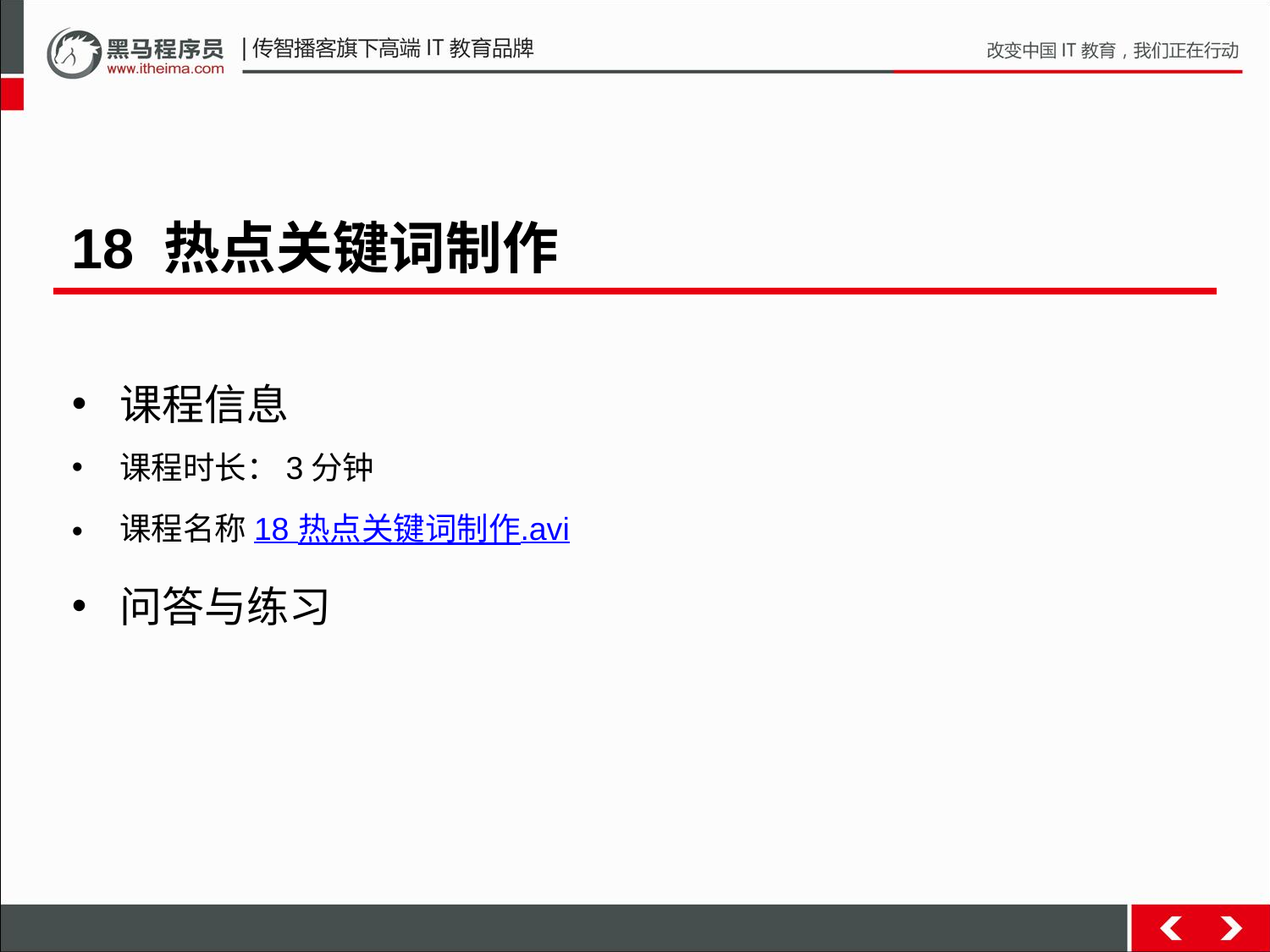

18 热点关键词制作
课程信息
课程时长：3分钟
课程名称18 热点关键词制作.avi
问答与练习